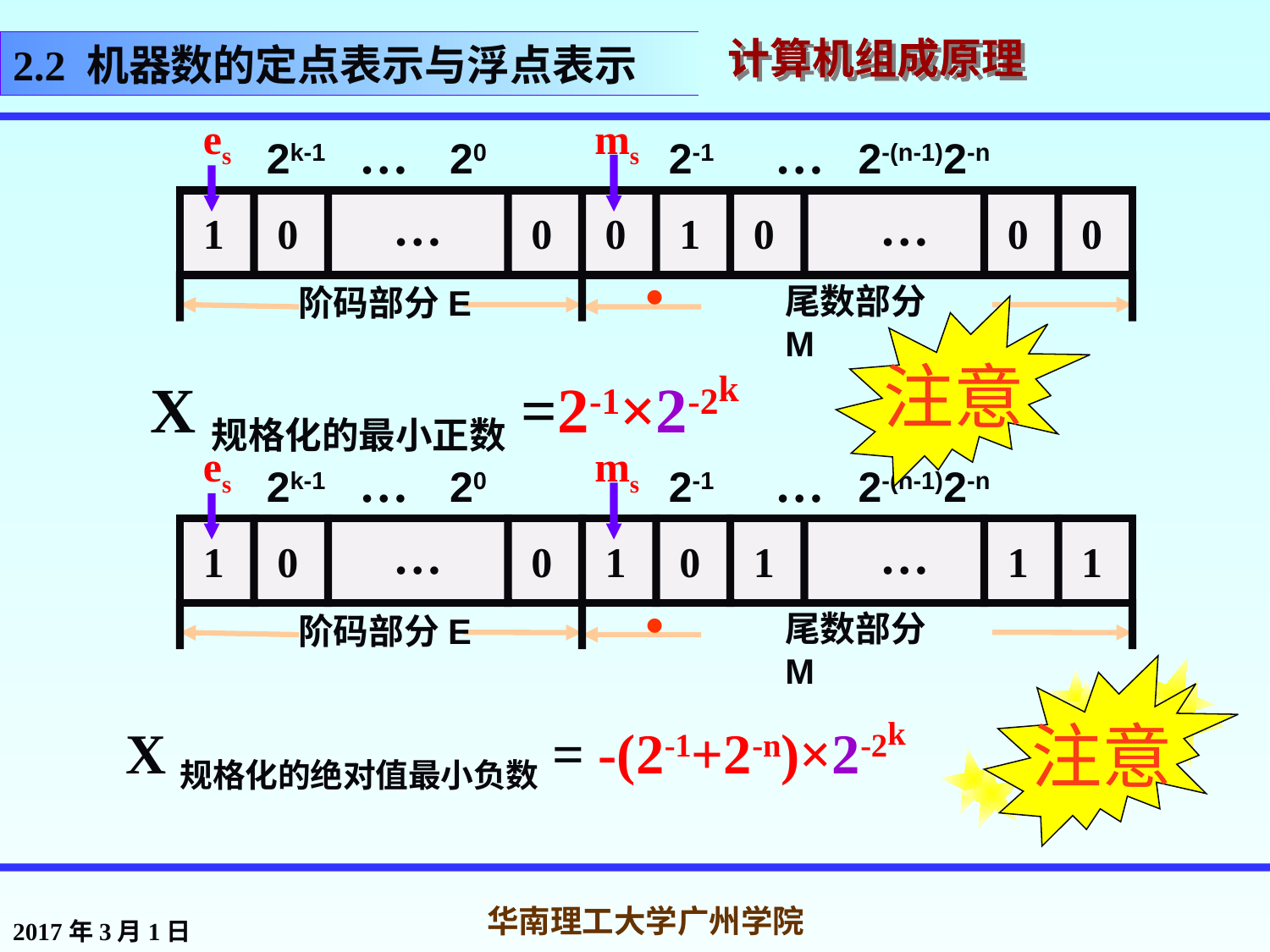

2.2 机器数的定点表示与浮点表示
es
ms
2k-1     …      20
2-1         …     2-(n-1)2-n

•
尾数部分M

阶码部分E

…
…
1
0
0
0
1
0
0
0
注意
      X规格化的最小正数=2-1×2-2k
es
ms
2k-1     …      20
2-1         …     2-(n-1)2-n

•
尾数部分M

阶码部分E

…
…
1
0
0
1
0
1
1
1
注意
     X规格化的绝对值最小负数= -(2-1+2-n)×2-2k
2017年3月1日
华南理工大学广州学院